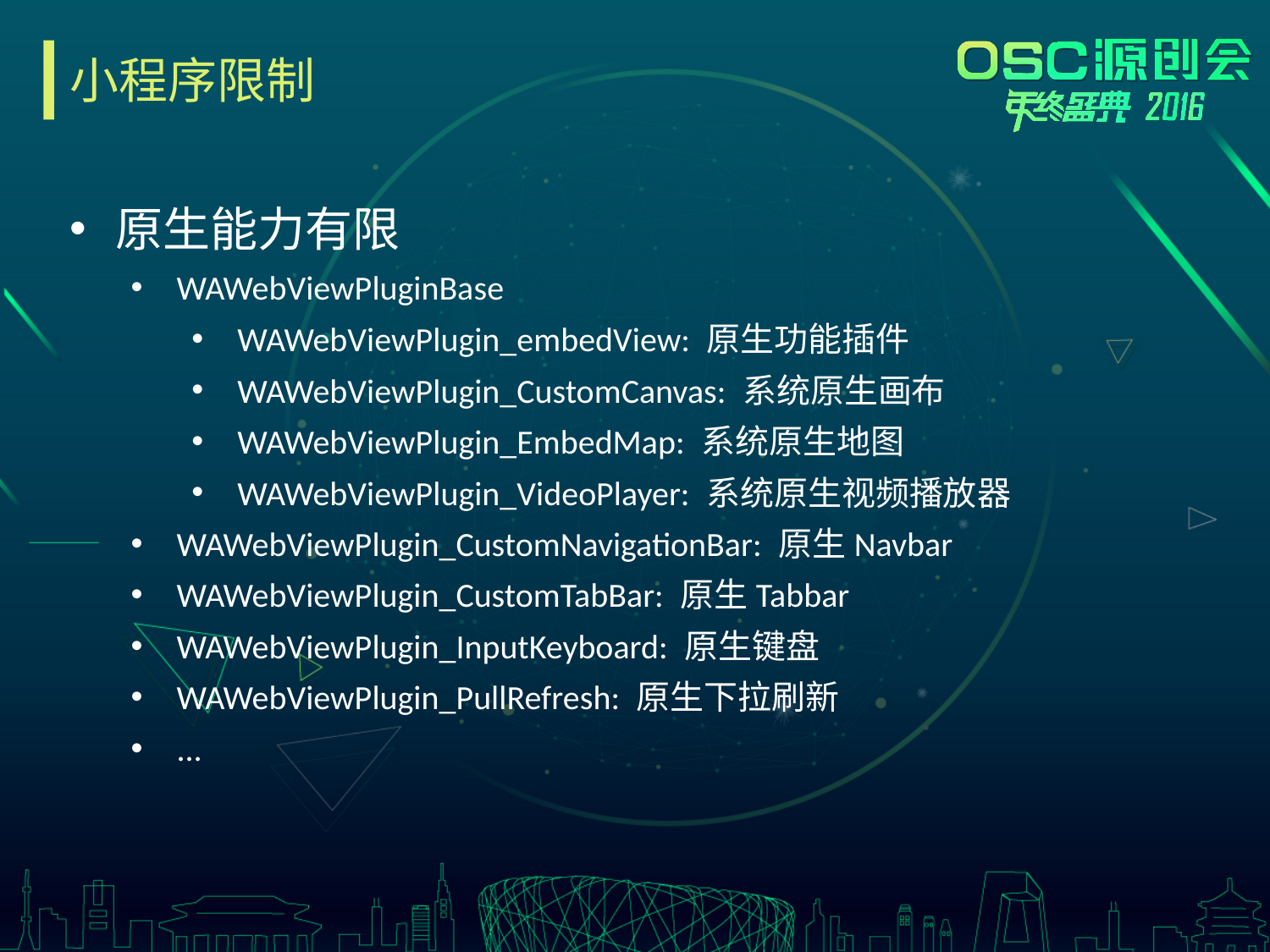

# 小程序限制
原生能力有限
WAWebViewPluginBase
WAWebViewPlugin_embedView: 原生功能插件
WAWebViewPlugin_CustomCanvas: 系统原生画布
WAWebViewPlugin_EmbedMap: 系统原生地图
WAWebViewPlugin_VideoPlayer: 系统原生视频播放器
WAWebViewPlugin_CustomNavigationBar: 原生Navbar
WAWebViewPlugin_CustomTabBar: 原生Tabbar
WAWebViewPlugin_InputKeyboard: 原生键盘
WAWebViewPlugin_PullRefresh: 原生下拉刷新
...